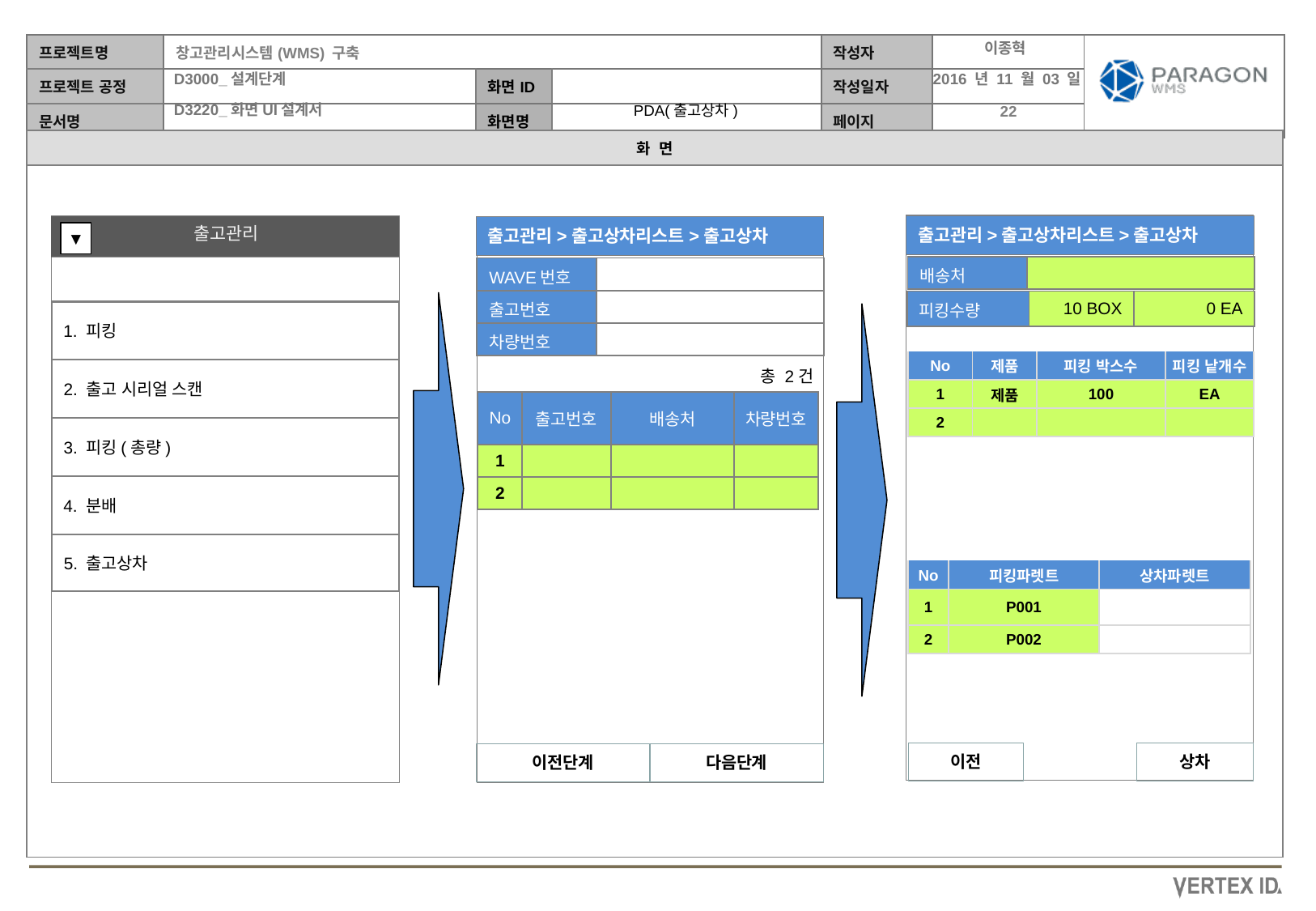

이종혁
2016 년 11 월 03 일
PDA(출고상차)

출고관리>출고상차리스트>출고상차

출고관리>출고상차리스트>출고상차

출고관리

▼
| 배송처 |  |
| --- | --- |
| WAVE번호 |  |
| --- | --- |
| 출고번호 |  |
| 차량번호 |  |
| 피킹수량 | 10 BOX | 0 EA |
| --- | --- | --- |

1. 피킹

| No | 제품 | 피킹 박스수 | 피킹 낱개수 |
| --- | --- | --- | --- |
| 1 | 제품 | 100 | EA |
| 2 |  |  |  |
총 2건
2. 출고 시리얼 스캔
| No | 출고번호 | 배송처 | 차량번호 |
| --- | --- | --- | --- |
| 1 |  |  |  |
| 2 |  |  |  |
3. 피킹(총량)
4. 분배
5. 출고상차
| No | 피킹파렛트 | 상차파렛트 |
| --- | --- | --- |
| 1 | P001 |  |
| 2 | P002 |  |
이전
상차
이전단계
다음단계